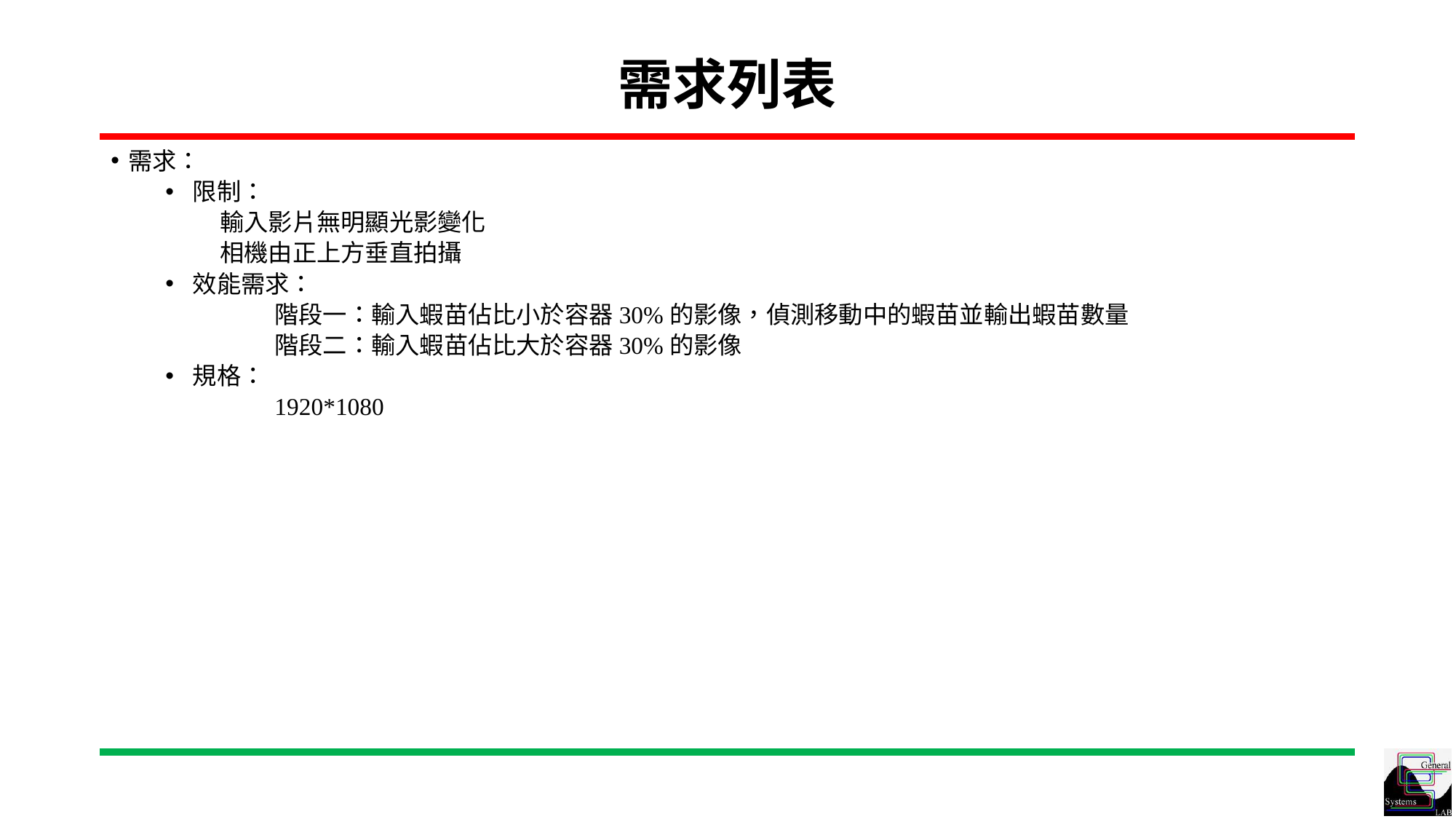

# 需求列表
需求：
限制：
輸入影片無明顯光影變化
相機由正上方垂直拍攝
效能需求：
	階段一：輸入蝦苗佔比小於容器30%的影像，偵測移動中的蝦苗並輸出蝦苗數量​
	階段二：輸入蝦苗佔比大於容器30%的影像
規格：
	1920*1080